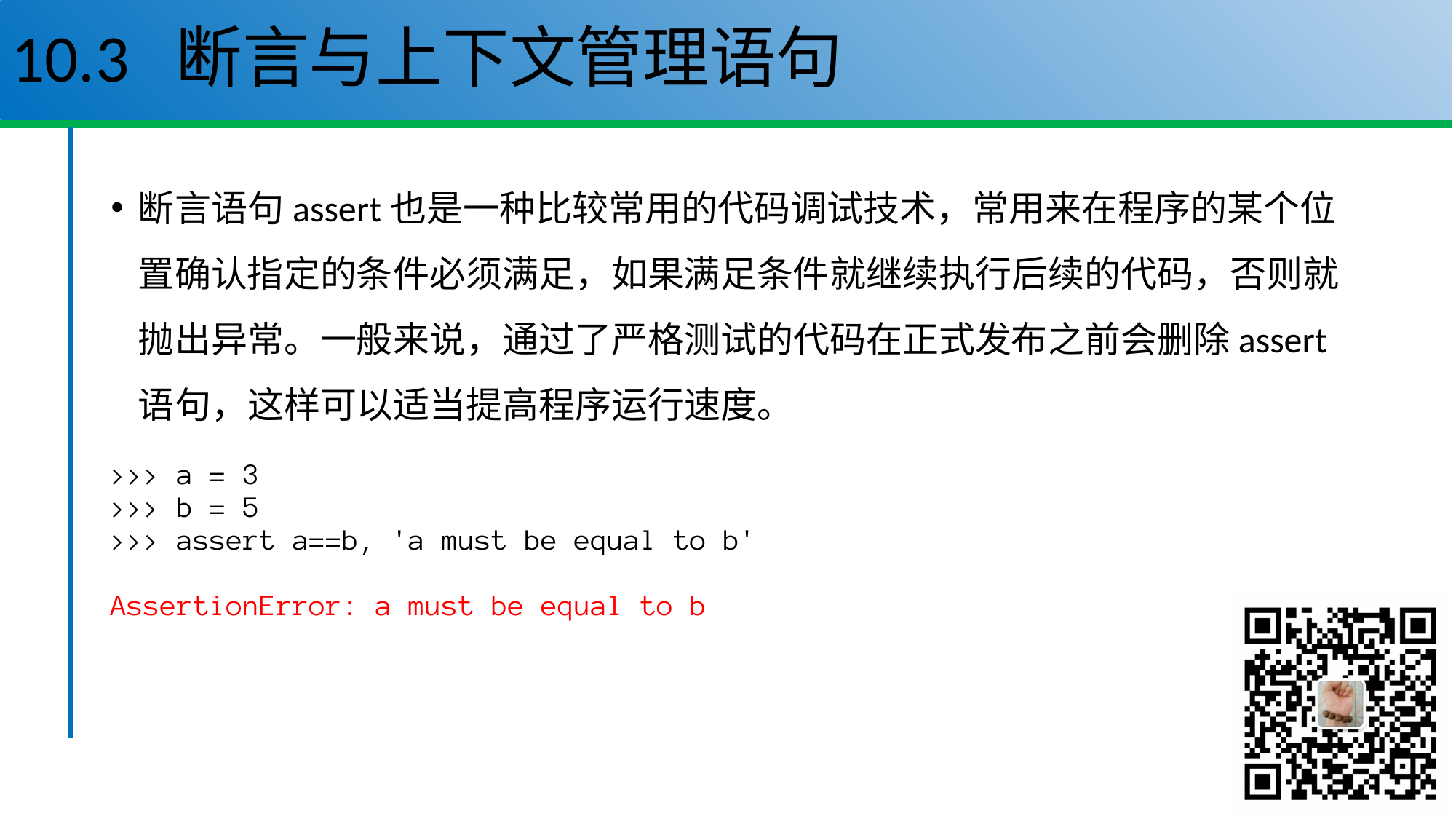

# 10.3  断言与上下文管理语句
断言语句assert也是一种比较常用的代码调试技术，常用来在程序的某个位置确认指定的条件必须满足，如果满足条件就继续执行后续的代码，否则就抛出异常。一般来说，通过了严格测试的代码在正式发布之前会删除assert语句，这样可以适当提高程序运行速度。

>>> a = 3
>>> b = 5
>>> assert a==b, 'a must be equal to b'

AssertionError: a must be equal to b